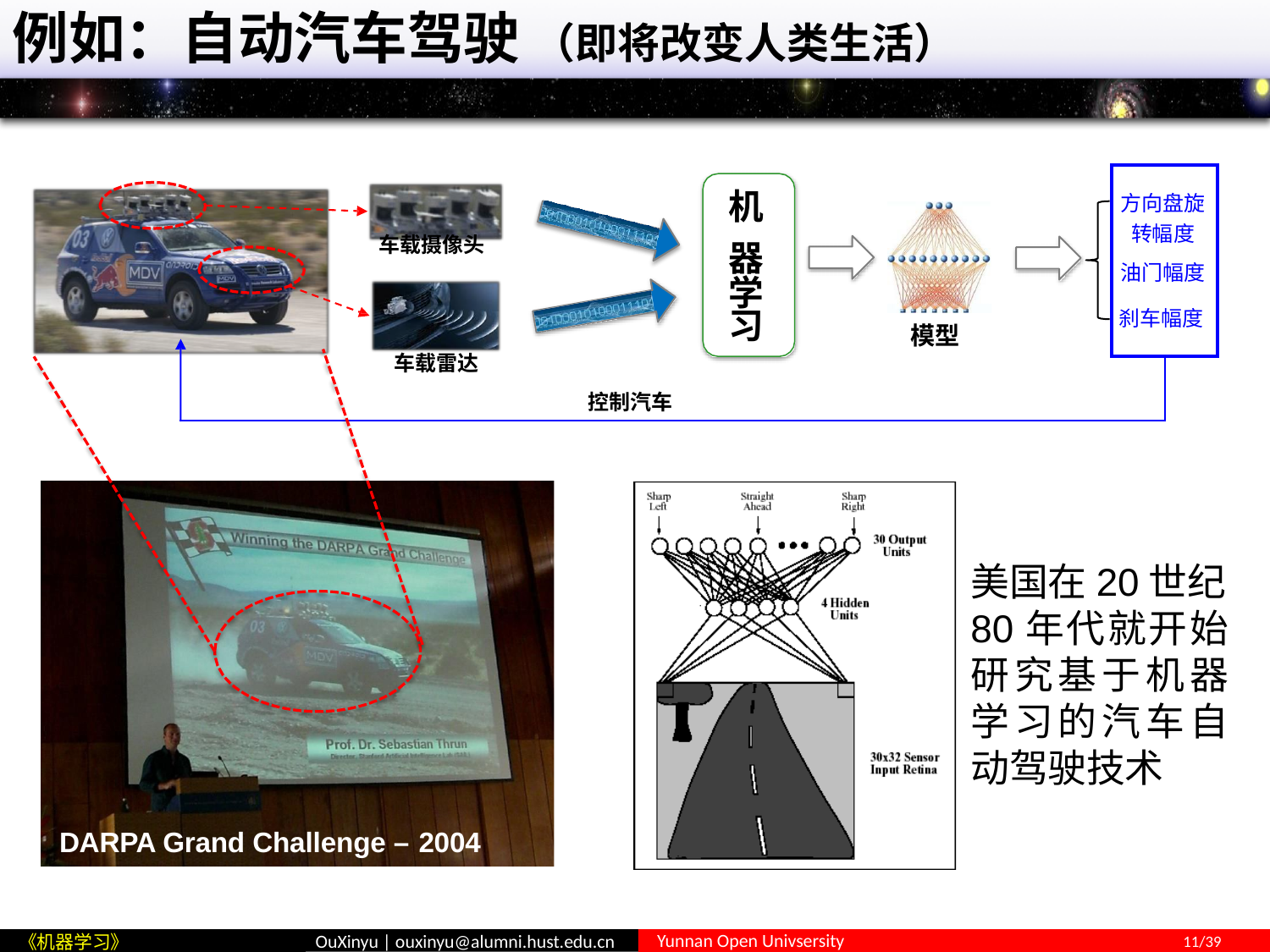

# 例如：自动汽车驾驶 （即将改变人类生活）
| 车载摄像头 |  | 机 器 |  | 方向盘旋 转幅度 |  |
| --- | --- | --- | --- | --- | --- |
|  |  | 学 |  | 油门幅度 |  |
|  |  | 习 | 模型 | 刹车幅度 |  |
| 车载雷达 | 控制汽车 |  |  |  |  |

美国在20世纪80年代就开始研究基于机器学习的汽车自动驾驶技术

DARPA Grand Challenge – 2004